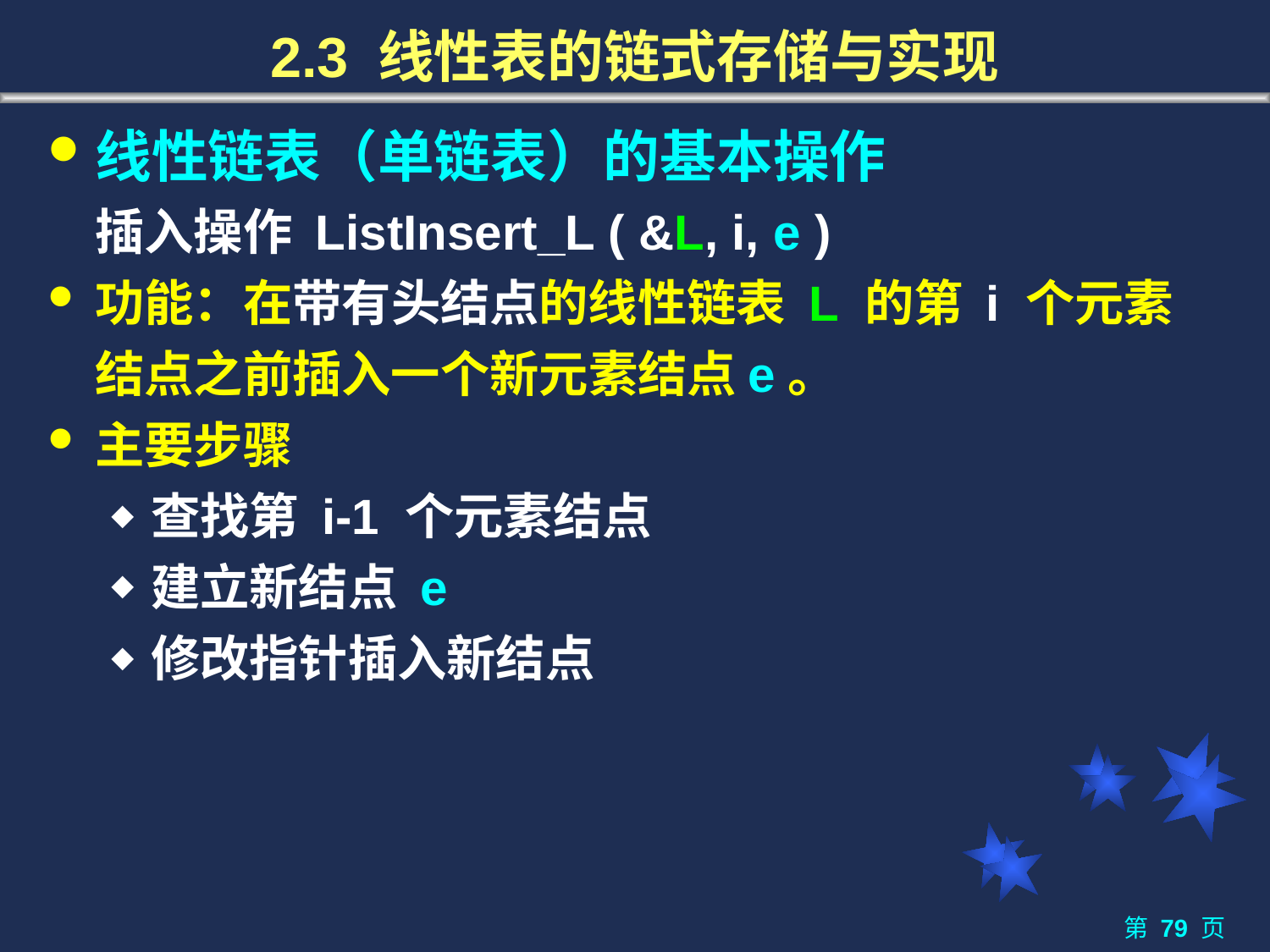

# 2.3 线性表的链式存储与实现
线性链表（单链表）的基本操作
	插入操作 ListInsert_L ( &L, i, e )
功能：在带有头结点的线性链表 L 的第 i 个元素结点之前插入一个新元素结点e。
主要步骤
查找第 i-1 个元素结点
建立新结点 e
修改指针插入新结点
第 79 页